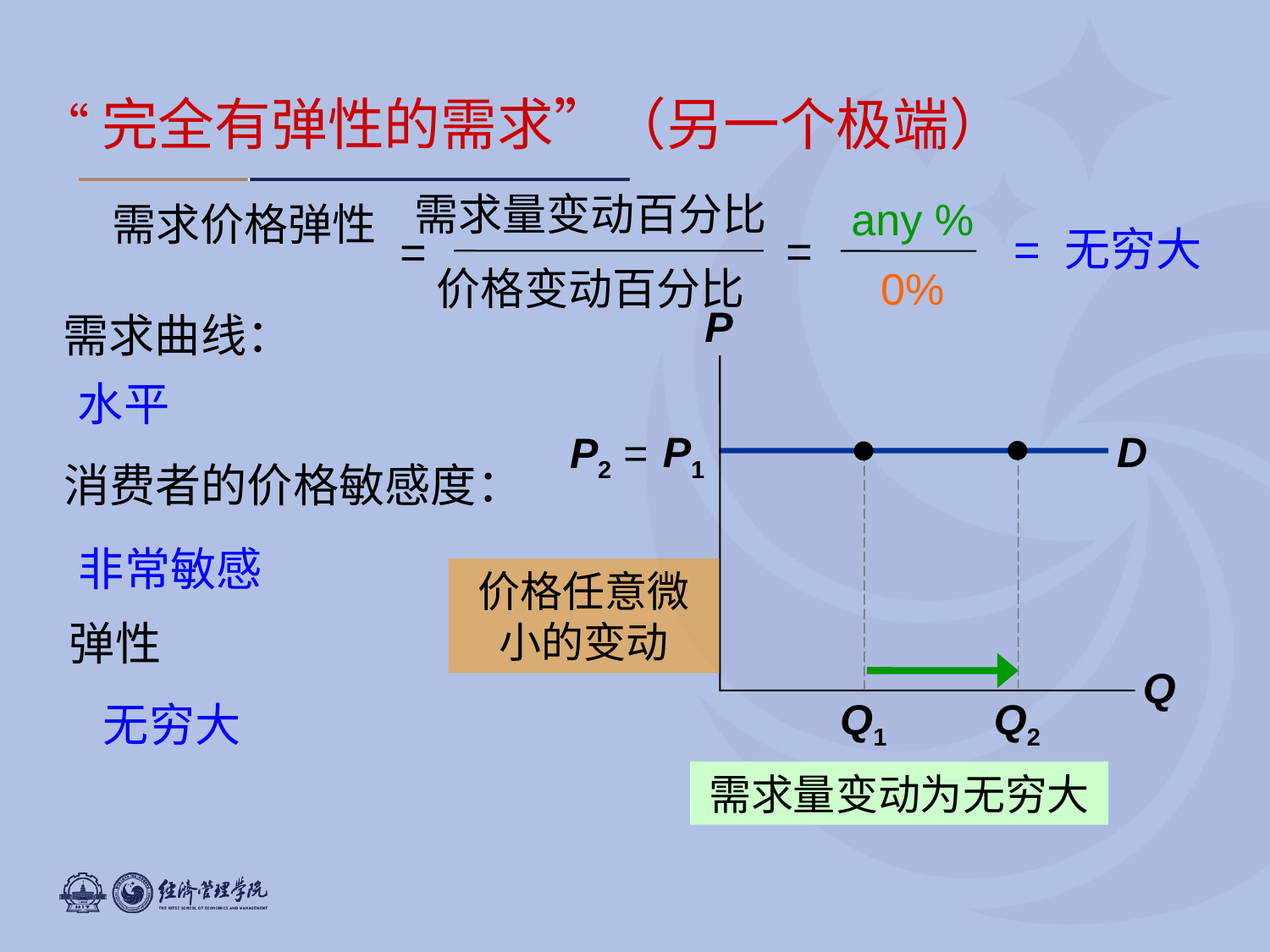

0
“完全有弹性的需求”（另一个极端）
需求量变动百分比
价格变动百分比
需求价格弹性
=
=

any %
= 无穷大
0%
P

Q
需求曲线：
水平
D

P1
P2 =

Q2

Q1
消费者的价格敏感度：
非常敏感
价格任意微小的变动

弹性
无穷大
需求量变动为无穷大